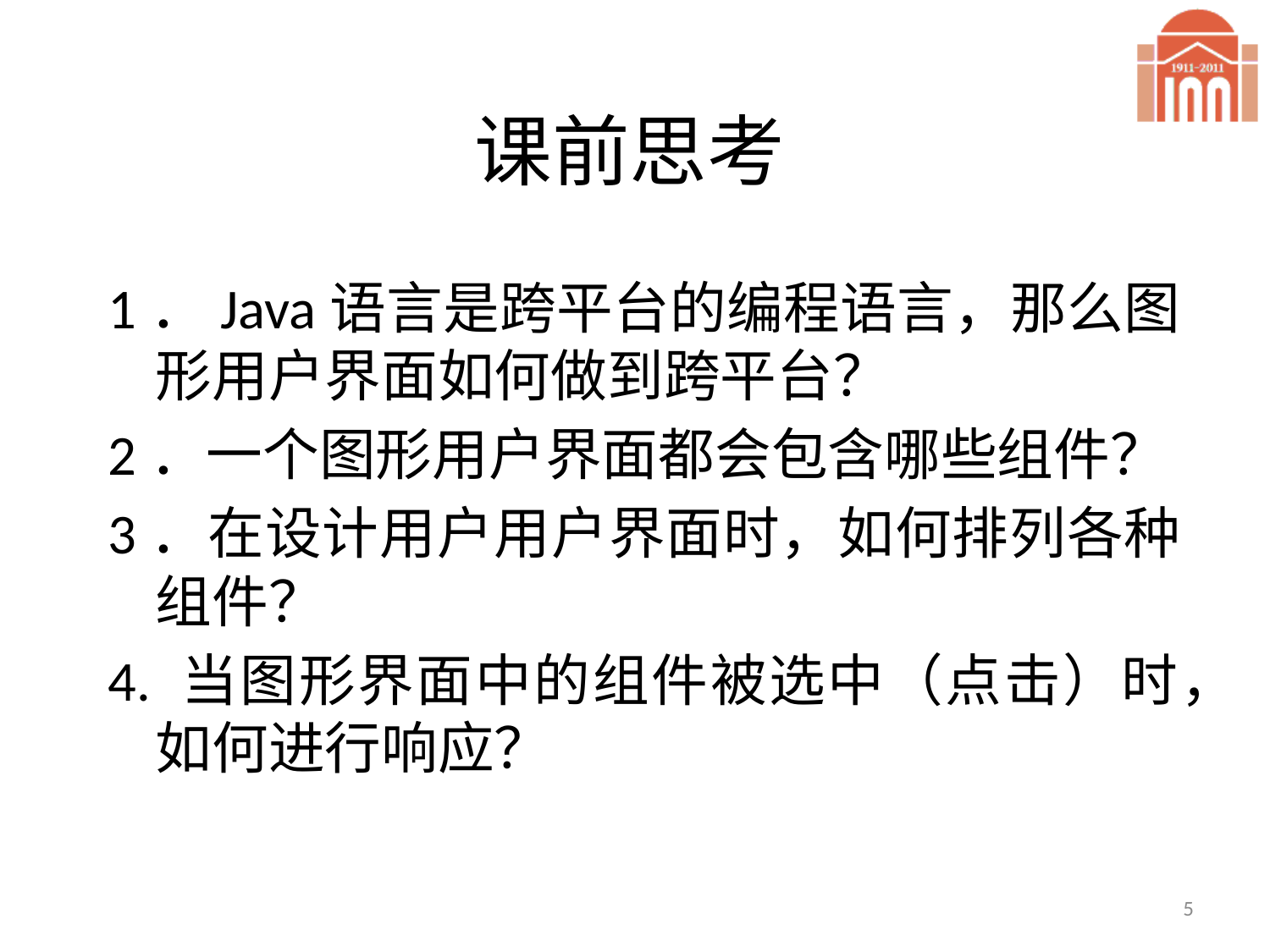

课前思考
1．Java语言是跨平台的编程语言，那么图形用户界面如何做到跨平台？
2．一个图形用户界面都会包含哪些组件？
3．在设计用户用户界面时，如何排列各种组件？
4. 当图形界面中的组件被选中（点击）时，如何进行响应？

5